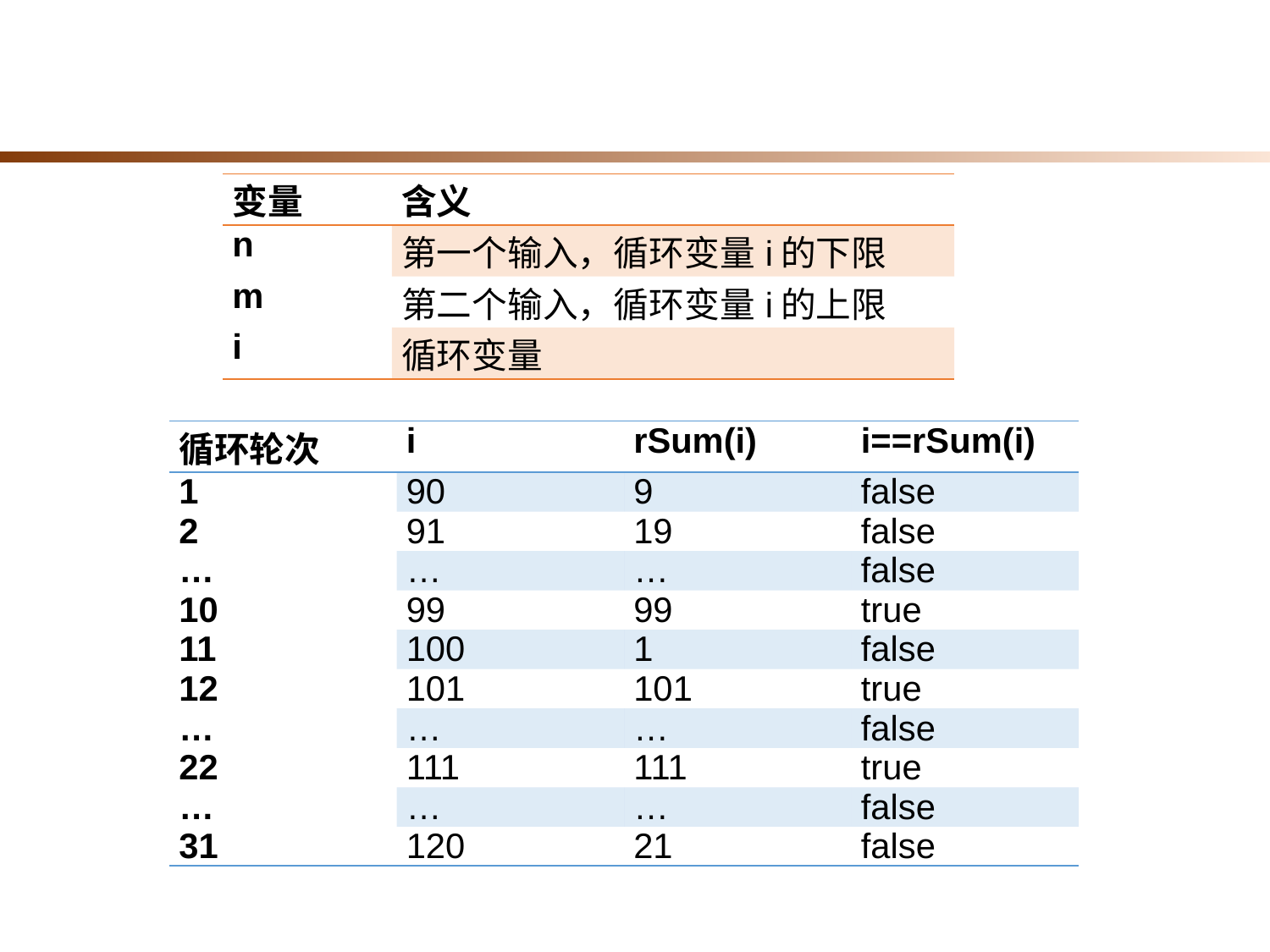

| 变量 | 含义 |
| --- | --- |
| n | 第一个输入，循环变量i的下限 |
| m | 第二个输入，循环变量i的上限 |
| i | 循环变量 |
| 循环轮次 | i | rSum(i) | i==rSum(i) |
| --- | --- | --- | --- |
| 1 | 90 | 9 | false |
| 2 | 91 | 19 | false |
| … | … | … | false |
| 10 | 99 | 99 | true |
| 11 | 100 | 1 | false |
| 12 | 101 | 101 | true |
| … | … | … | false |
| 22 | 111 | 111 | true |
| … | … | … | false |
| 31 | 120 | 21 | false |